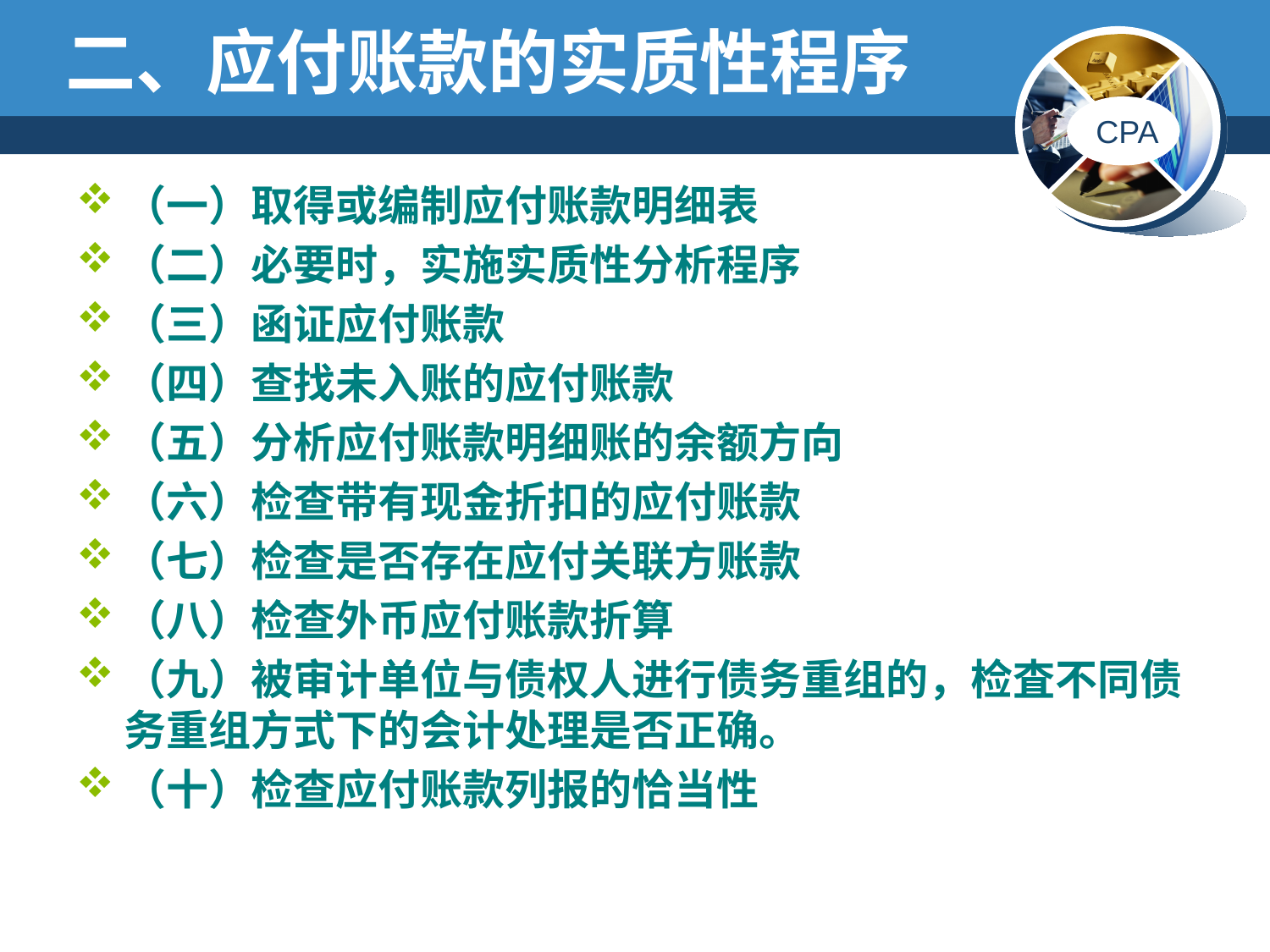

# 二、应付账款的实质性程序
（一）取得或编制应付账款明细表
（二）必要时，实施实质性分析程序
（三）函证应付账款
（四）查找未入账的应付账款
（五）分析应付账款明细账的余额方向
（六）检查带有现金折扣的应付账款
（七）检查是否存在应付关联方账款
（八）检查外币应付账款折算
（九）被审计单位与债权人进行债务重组的，检査不同债务重组方式下的会计处理是否正确。
（十）检查应付账款列报的恰当性